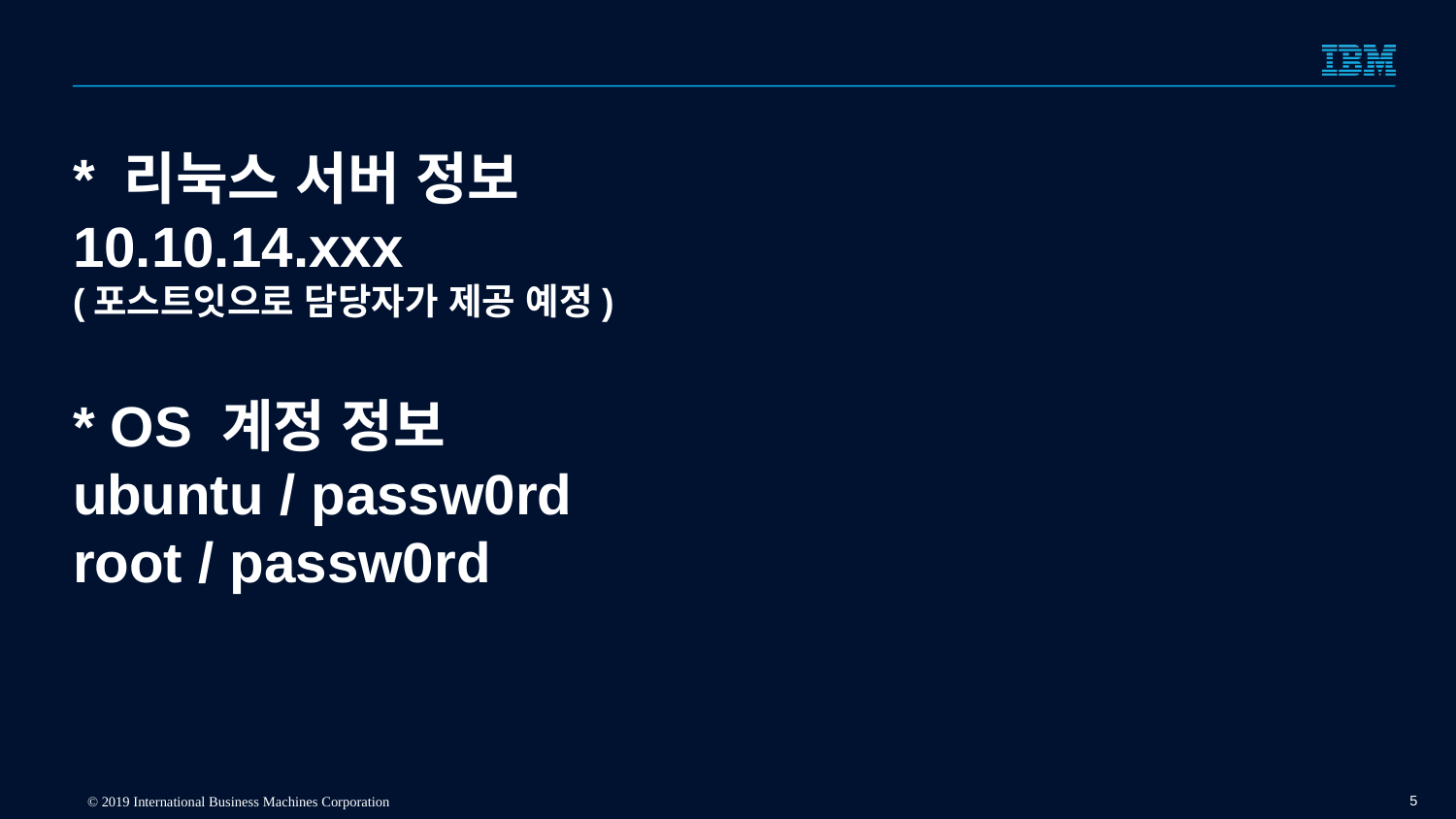

# * 리눅스 서버 정보 10.10.14.xxx (포스트잇으로 담당자가 제공 예정) * OS 계정 정보 ubuntu / passw0rd root / passw0rd
© 2019 International Business Machines Corporation